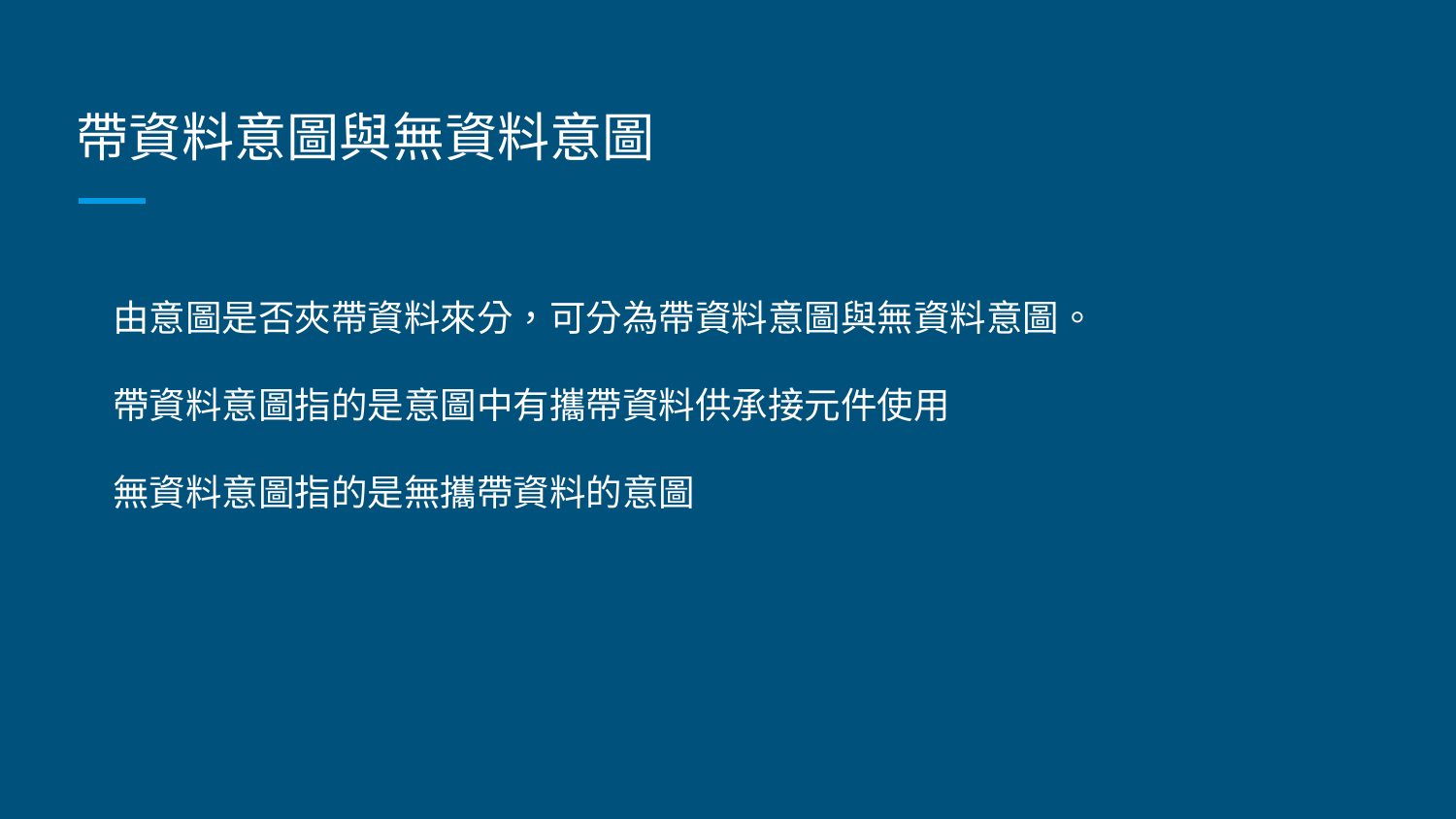

# 帶資料意圖與無資料意圖
由意圖是否夾帶資料來分，可分為帶資料意圖與無資料意圖。
帶資料意圖指的是意圖中有攜帶資料供承接元件使用
無資料意圖指的是無攜帶資料的意圖